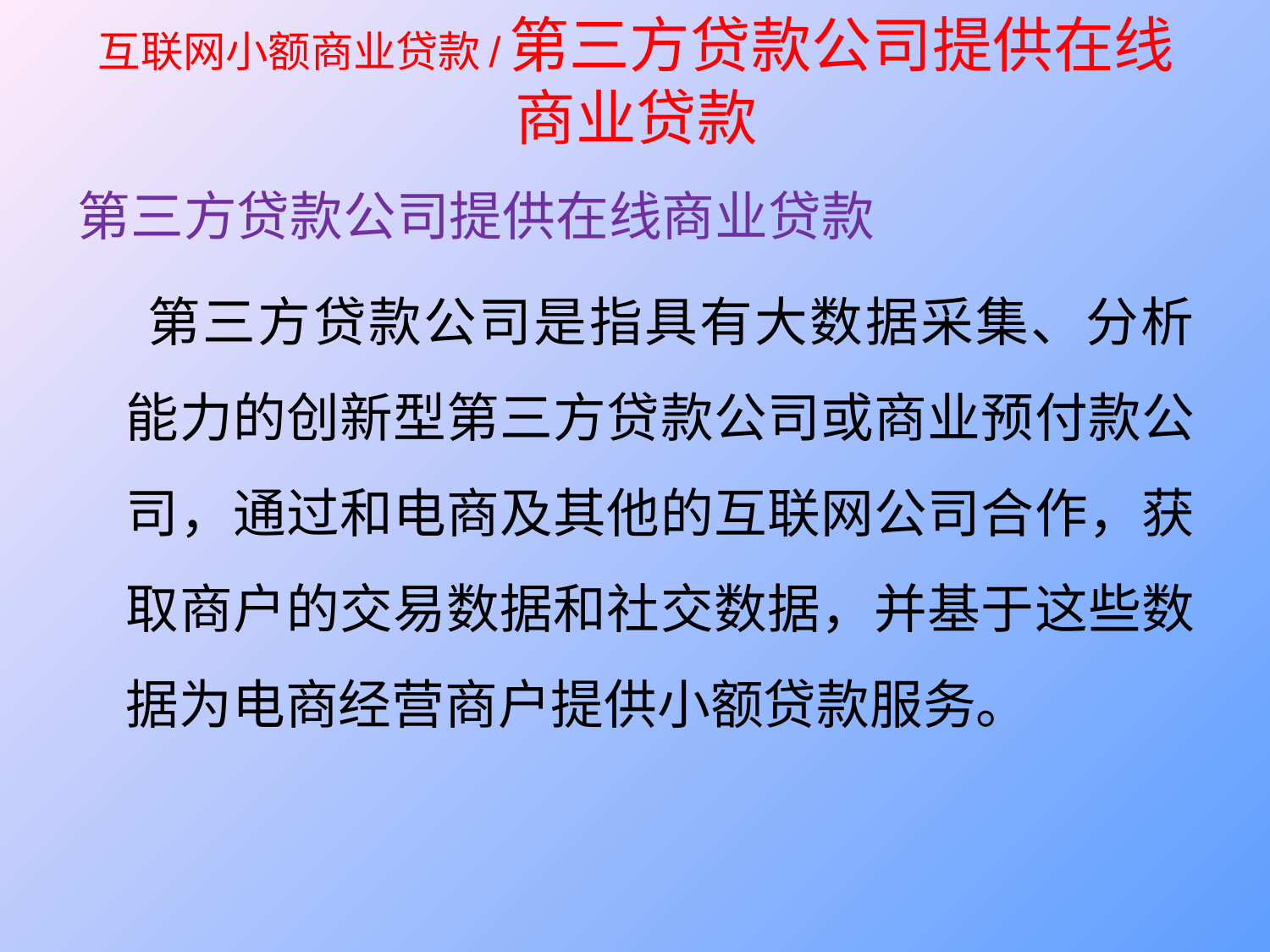

# 互联网小额商业贷款/第三方贷款公司提供在线商业贷款
第三方贷款公司提供在线商业贷款
    第三方贷款公司是指具有大数据采集、分析能力的创新型第三方贷款公司或商业预付款公司，通过和电商及其他的互联网公司合作，获取商户的交易数据和社交数据，并基于这些数据为电商经营商户提供小额贷款服务。